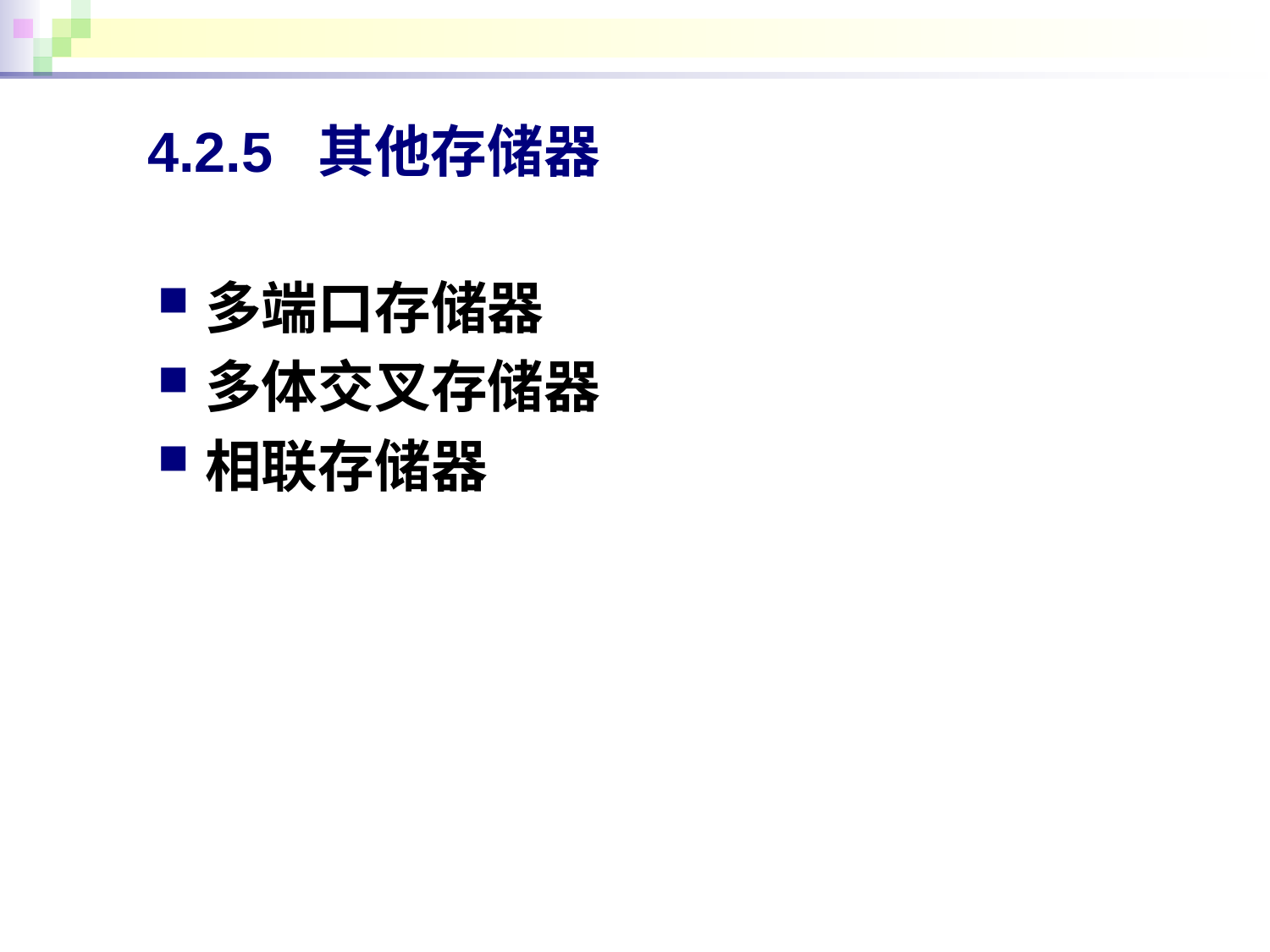

# 4.2.5  其他存储器
多端口存储器
多体交叉存储器
相联存储器
68